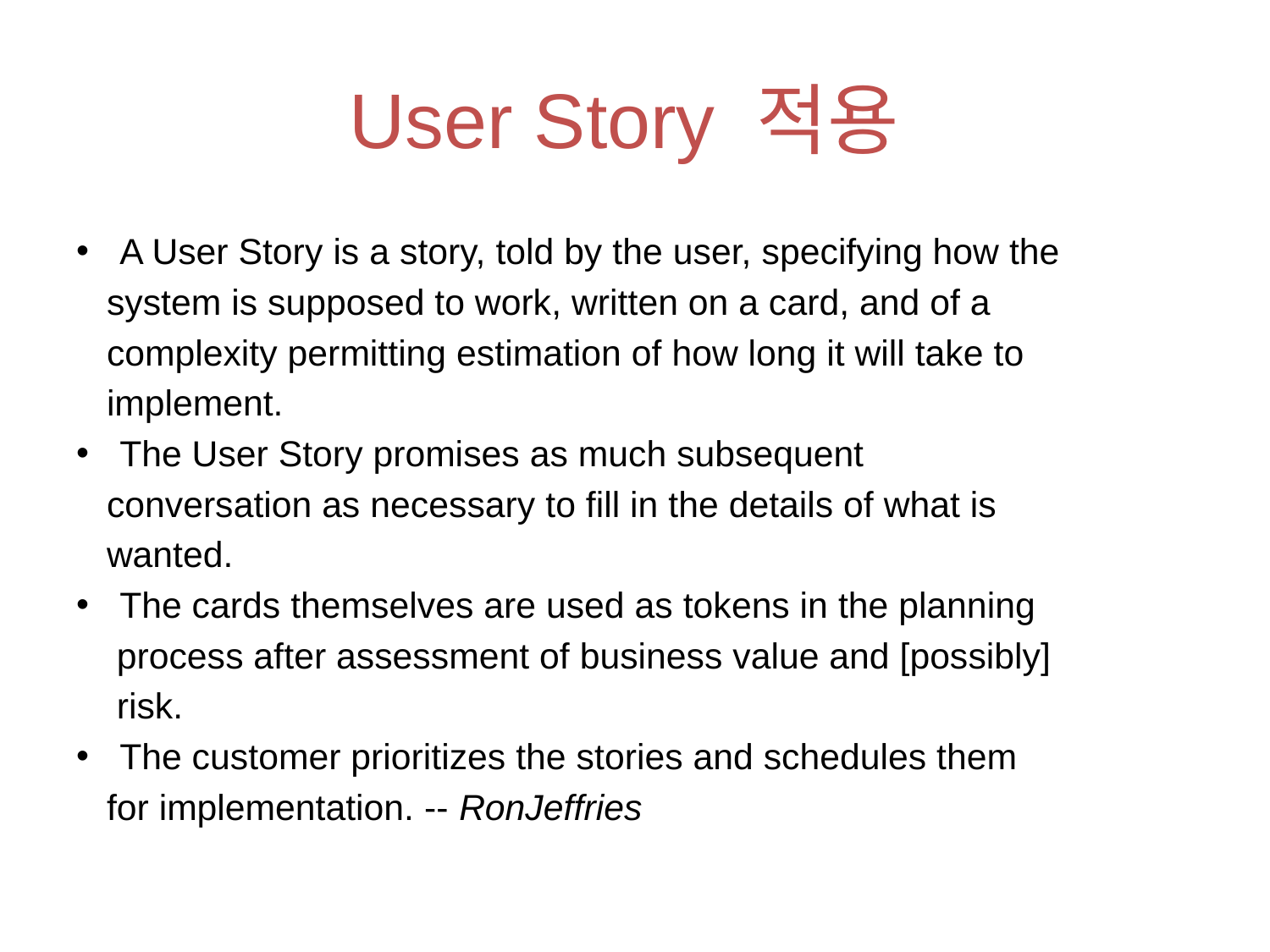

# User Story 적용
A User Story is a story, told by the user, specifying how the
   system is supposed to work, written on a card, and of a
   complexity permitting estimation of how long it will take to
   implement.
The User Story promises as much subsequent
   conversation as necessary to fill in the details of what is
   wanted.
The cards themselves are used as tokens in the planning
    process after assessment of business value and [possibly]
    risk.
The customer prioritizes the stories and schedules them
   for implementation. -- RonJeffries